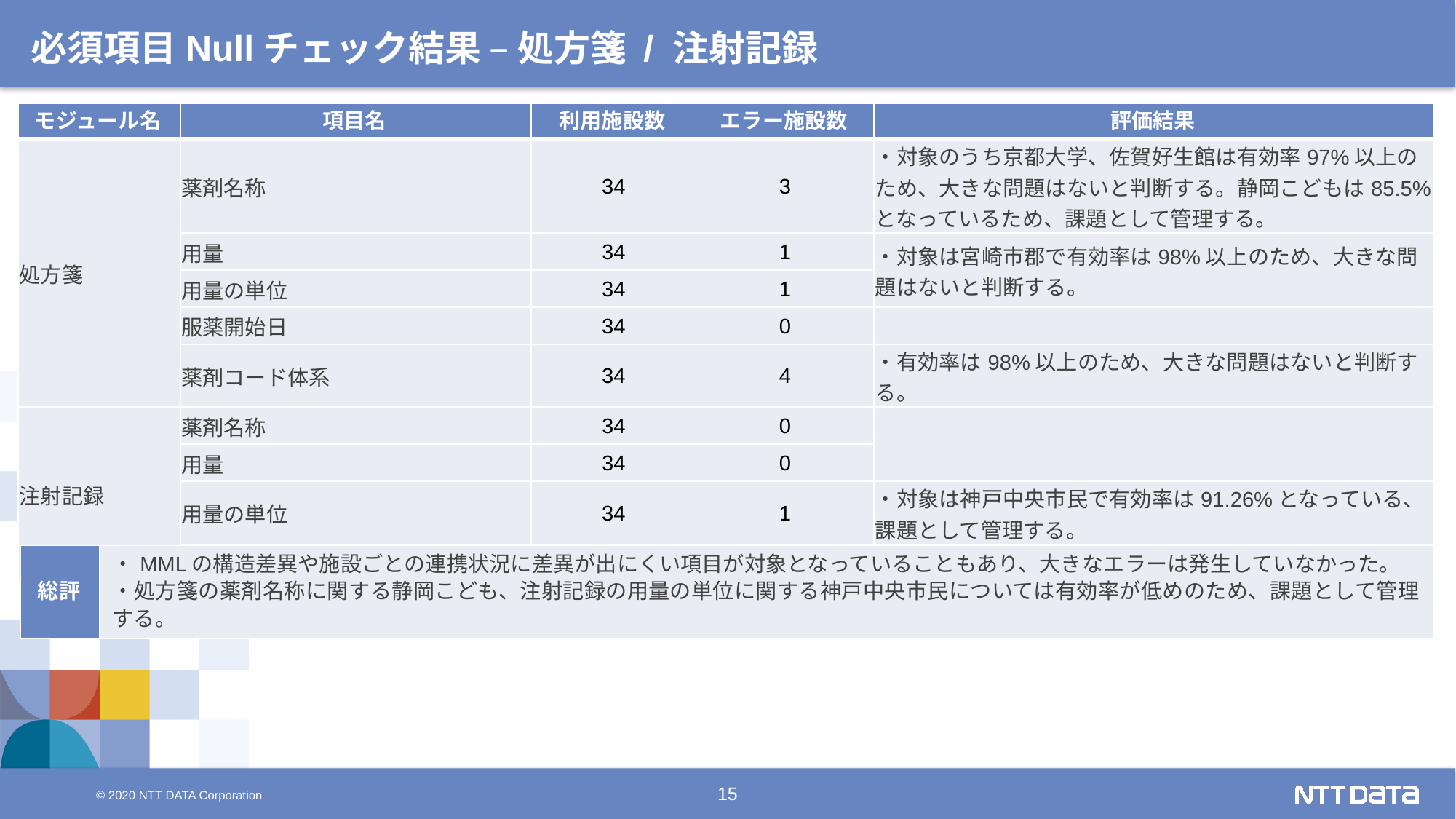

# 必須項目Nullチェック結果 – 処方箋 / 注射記録
| モジュール名 | 項目名 | 利用施設数 | エラー施設数 | 評価結果 |
| --- | --- | --- | --- | --- |
| 処方箋 | 薬剤名称 | 34 | 3 | ・対象のうち京都大学、佐賀好生館は有効率97%以上のため、大きな問題はないと判断する。静岡こどもは85.5%となっているため、課題として管理する。 |
|  | 用量 | 34 | 1 | ・対象は宮崎市郡で有効率は98%以上のため、大きな問題はないと判断する。 |
|  | 用量の単位 | 34 | 1 |  |
|  | 服薬開始日 | 34 | 0 |  |
|  | 薬剤コード体系 | 34 | 4 | ・有効率は98%以上のため、大きな問題はないと判断する。 |
| 注射記録 | 薬剤名称 | 34 | 0 |  |
|  | 用量 | 34 | 0 |  |
|  | 用量の単位 | 34 | 1 | ・対象は神戸中央市民で有効率は91.26%となっている、課題として管理する。 |
|  | 薬剤コード体系 | 34 | 0 |  |
| 総評 | ・MMLの構造差異や施設ごとの連携状況に差異が出にくい項目が対象となっていることもあり、大きなエラーは発生していなかった。 ・処方箋の薬剤名称に関する静岡こども、注射記録の用量の単位に関する神戸中央市民については有効率が低めのため、課題として管理する。 |
| --- | --- |